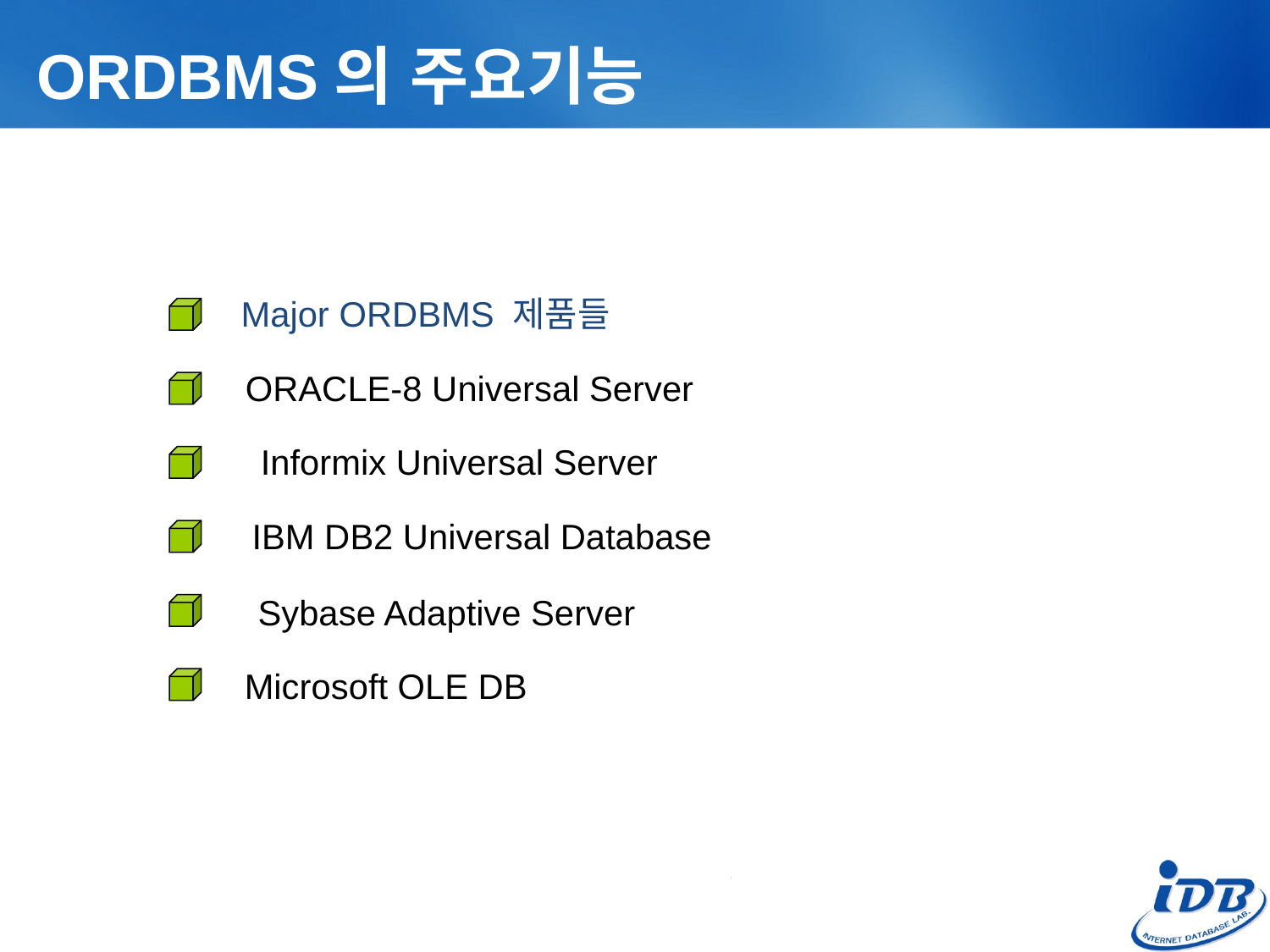

# ORDBMS의 주요기능
Major ORDBMS 제품들

ORACLE-8 Universal Server

Informix Universal Server

IBM DB2 Universal Database

Sybase Adaptive Server

Microsoft OLE DB